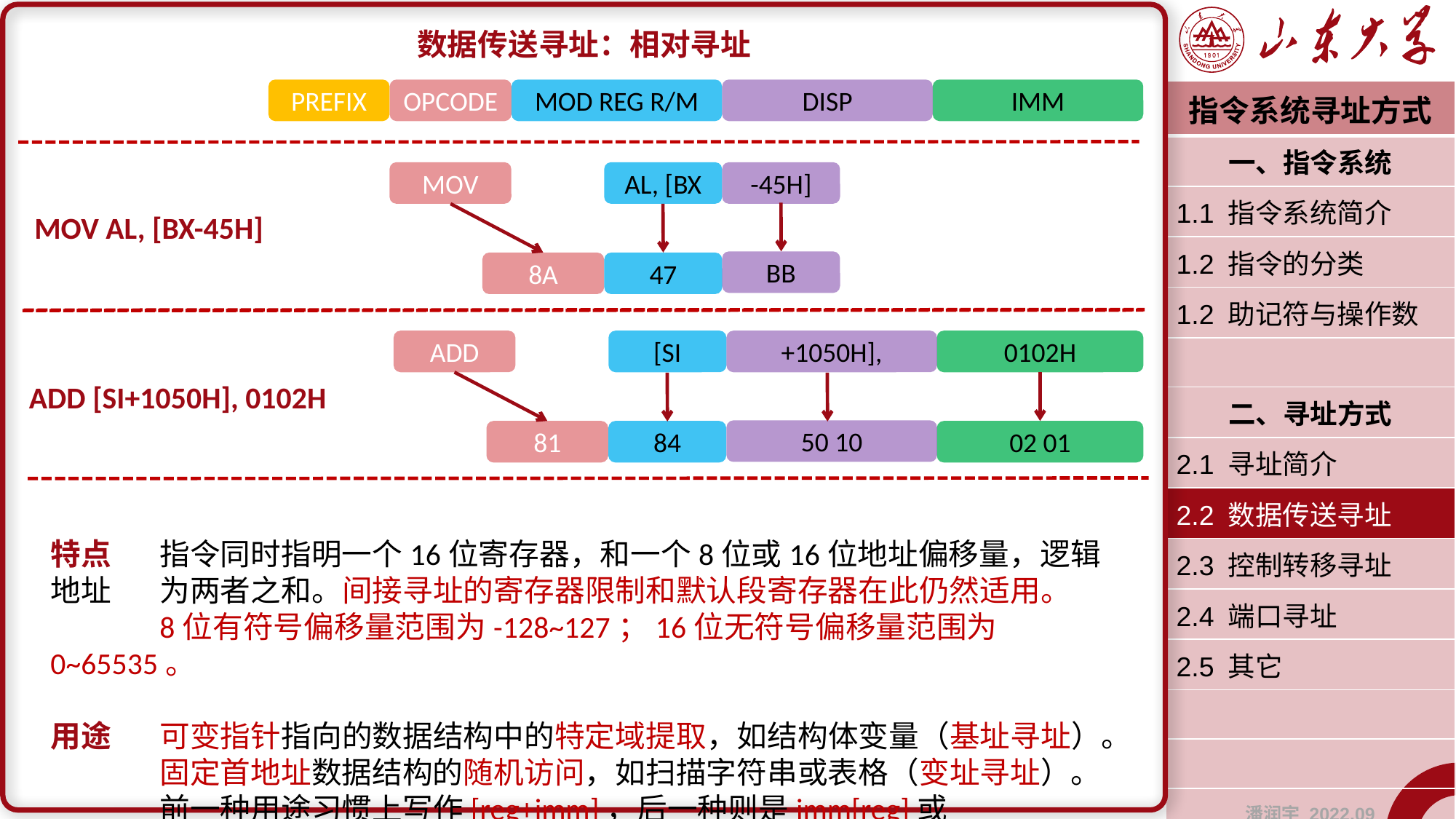

数据传送寻址：相对寻址

特点	指令同时指明一个16位寄存器，和一个8位或16位地址偏移量，逻辑地址	为两者之和。间接寻址的寄存器限制和默认段寄存器在此仍然适用。
	8位有符号偏移量范围为-128~127；16位无符号偏移量范围为0~65535。

用途	可变指针指向的数据结构中的特定域提取，如结构体变量（基址寻址）。
	固定首地址数据结构的随机访问，如扫描字符串或表格（变址寻址）。
	前一种用途习惯上写作[reg+imm]，后一种则是imm[reg]或[imm+reg]。
PREFIX
OPCODE
MOD REG R/M
DISP
IMM
| 指令系统寻址方式 |
| --- |
| 一、指令系统 |
| 1.1 指令系统简介 |
| 1.2 指令的分类 |
| 1.2 助记符与操作数 |
|  |
| 二、寻址方式 |
| 2.1 寻址简介 |
| 2.2 数据传送寻址 |
| 2.3 控制转移寻址 |
| 2.4 端口寻址 |
| 2.5 其它 |
|  |
|  |
| 潘润宇 2022.09 |
MOV
AL, [BX
-45H]
MOV AL, [BX-45H]
BB
8A
47
ADD
[SI
+1050H],
0102H
ADD [SI+1050H], 0102H
50 10
81
84
02 01